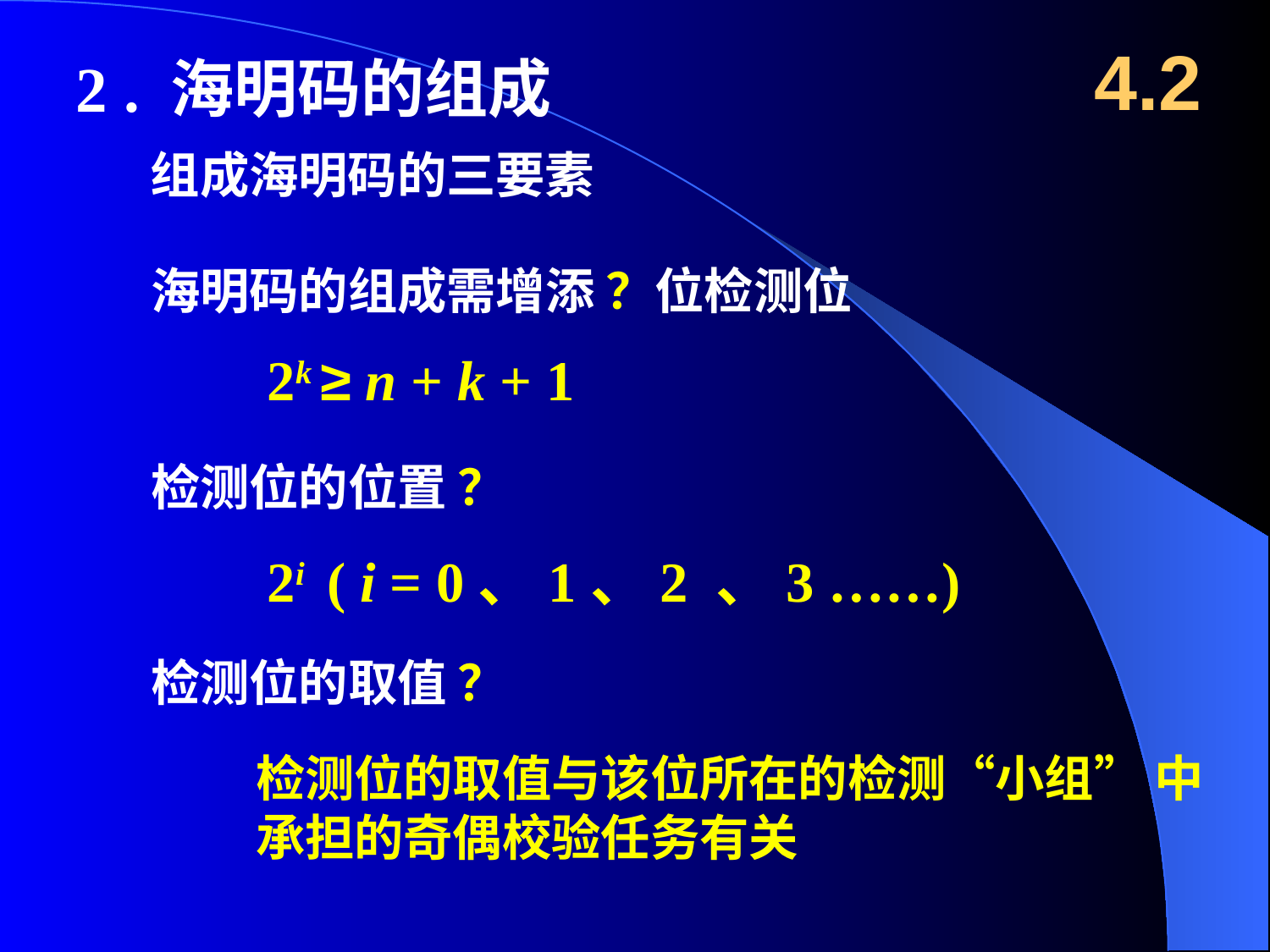

4.2
2 . 海明码的组成
组成海明码的三要素
海明码的组成需增添 ？位检测位
2k ≥ n + k + 1
检测位的位置 ？
2i  ( i = 0、1、2 、3 ……)
检测位的取值 ？
检测位的取值与该位所在的检测“小组” 中
承担的奇偶校验任务有关